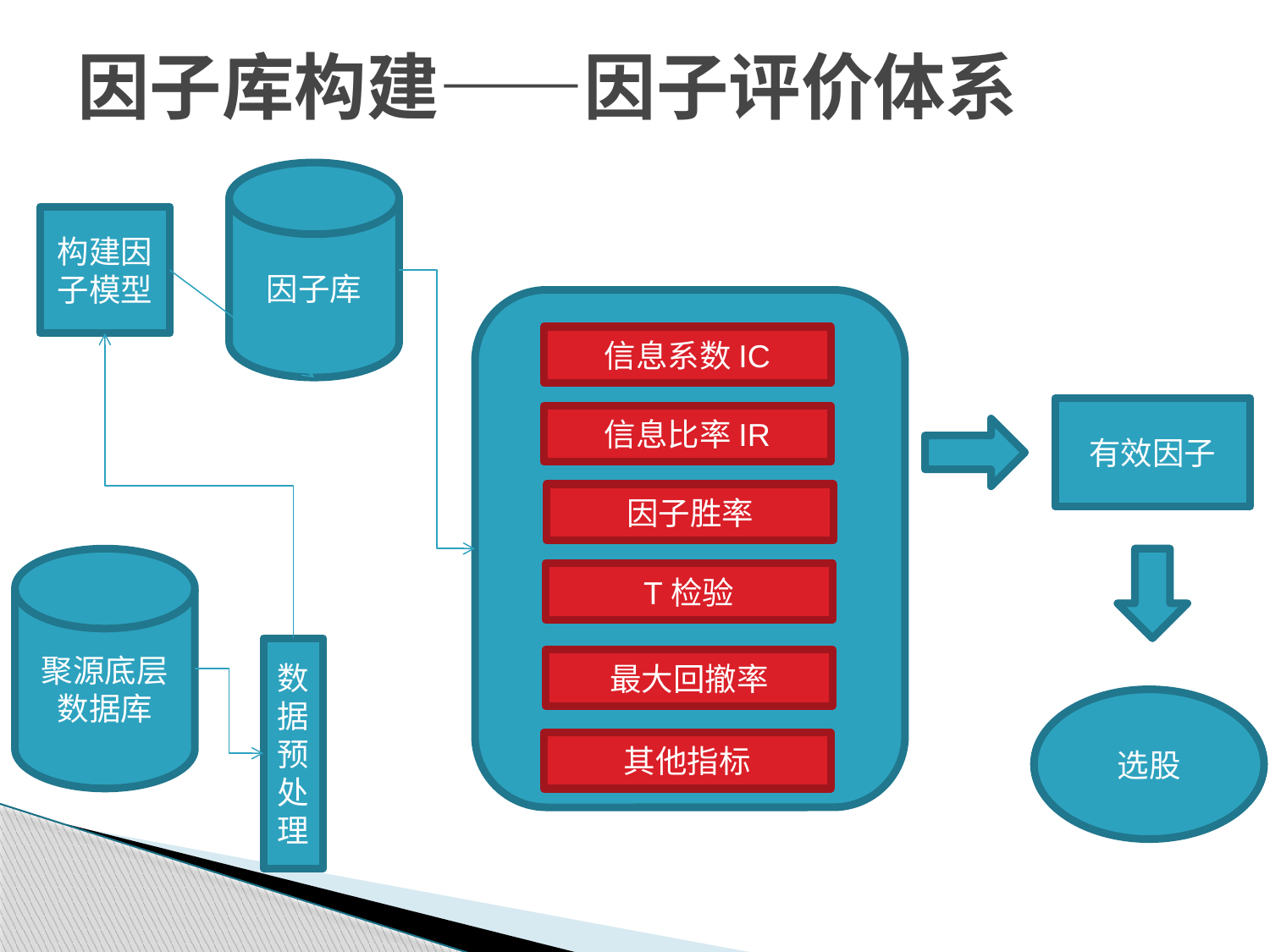

# 因子库构建——因子评价体系
因子库

构建因子模型

信息系数IC
信息比率IR
因子胜率
T检验
最大回撤率
其他指标
有效因子

聚源底层数据库

数据预处理
选股